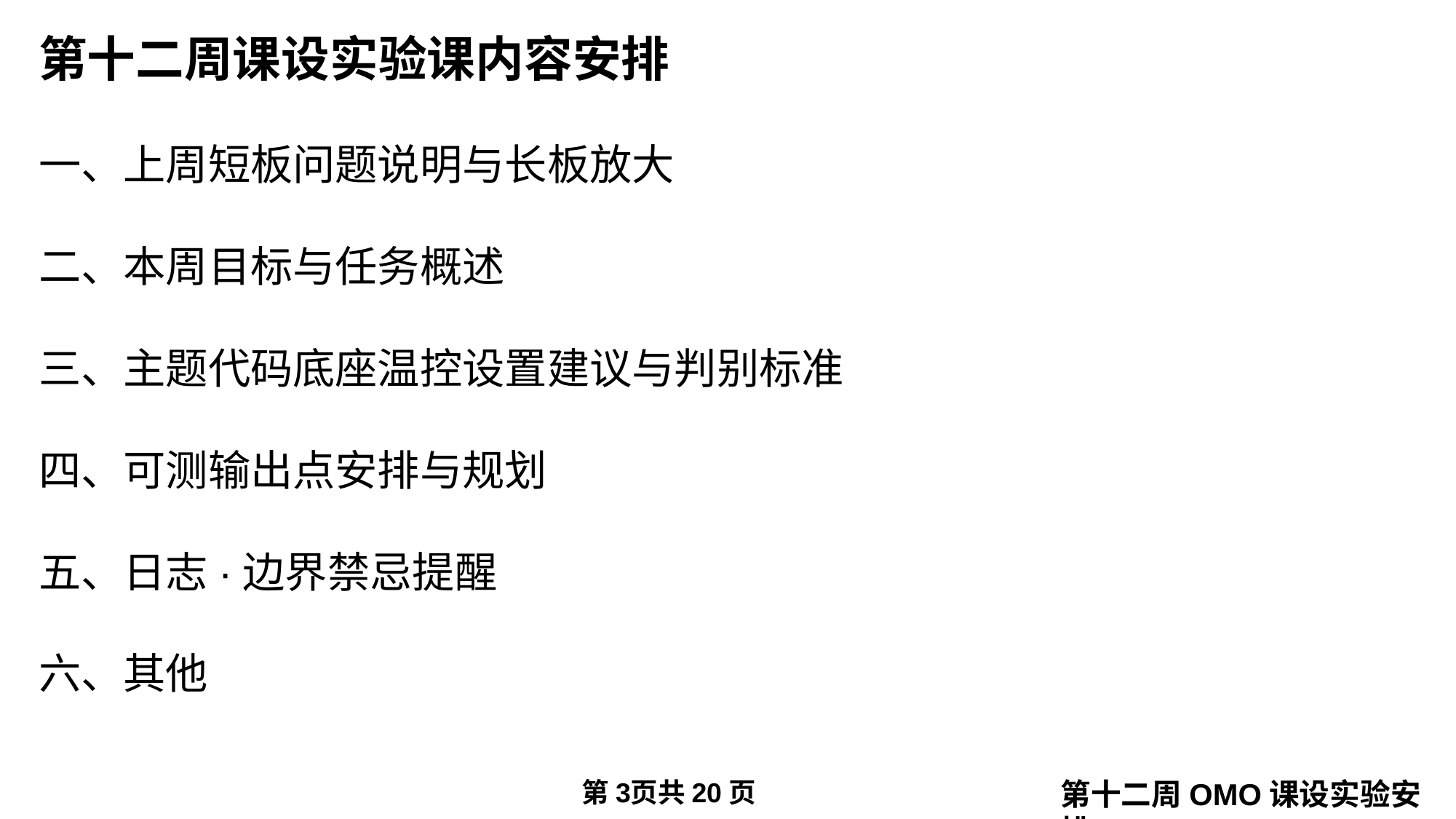

第十二周课设实验课内容安排

一、上周短板问题说明与长板放大

二、本周目标与任务概述

三、主题代码底座温控设置建议与判别标准

四、可测输出点安排与规划

五、日志·边界禁忌提醒

六、其他

第3页共20页
第十二周OMO课设实验安排